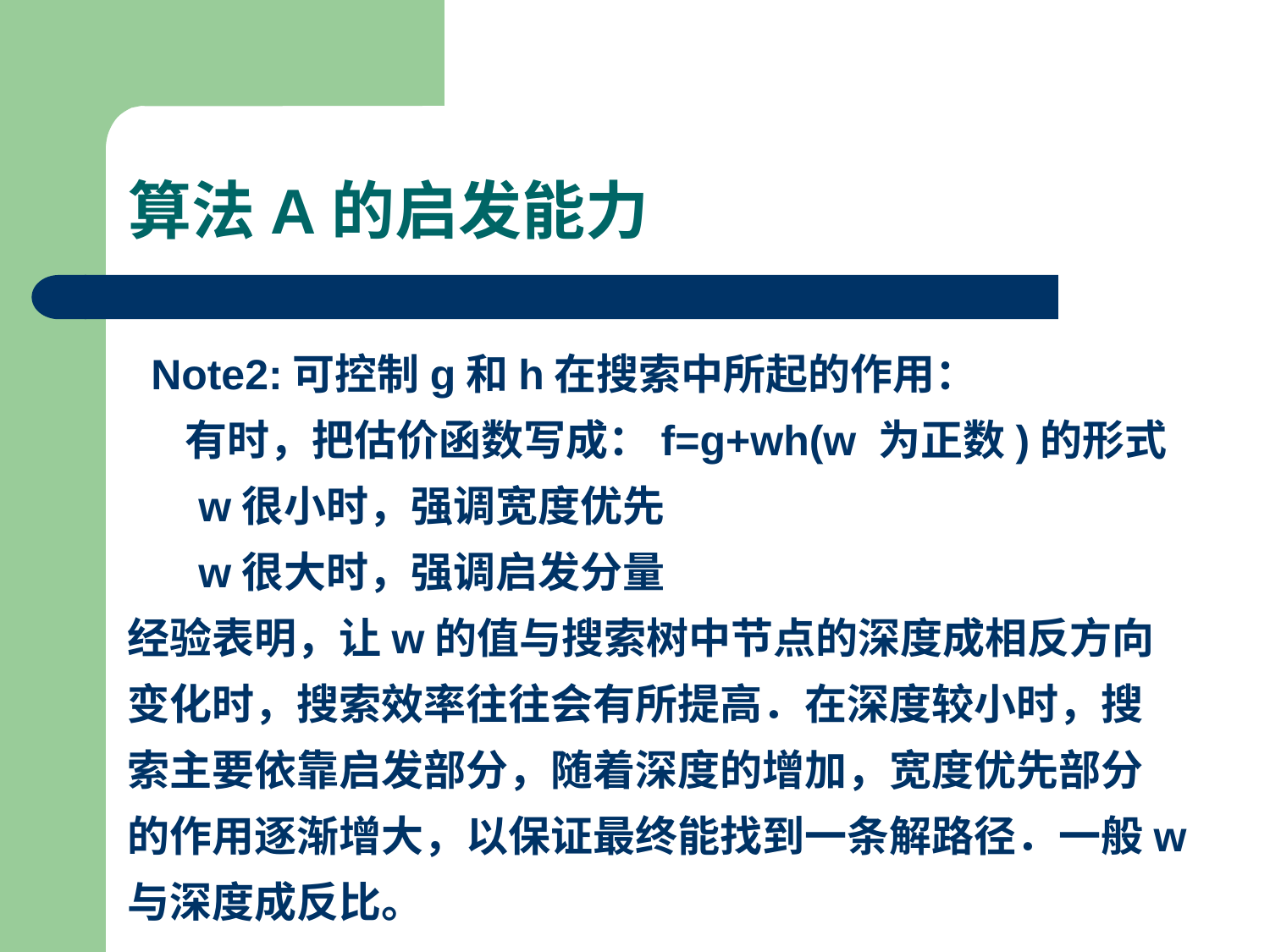

算法A的启发能力
  Note2:可控制g和h在搜索中所起的作用：
     有时，把估价函数写成：f=g+wh(w 为正数)的形式
      w很小时，强调宽度优先
      w很大时，强调启发分量
经验表明，让w的值与搜索树中节点的深度成相反方向
变化时，搜索效率往往会有所提高．在深度较小时，搜
索主要依靠启发部分，随着深度的增加，宽度优先部分
的作用逐渐增大，以保证最终能找到一条解路径．一般w
与深度成反比。
80